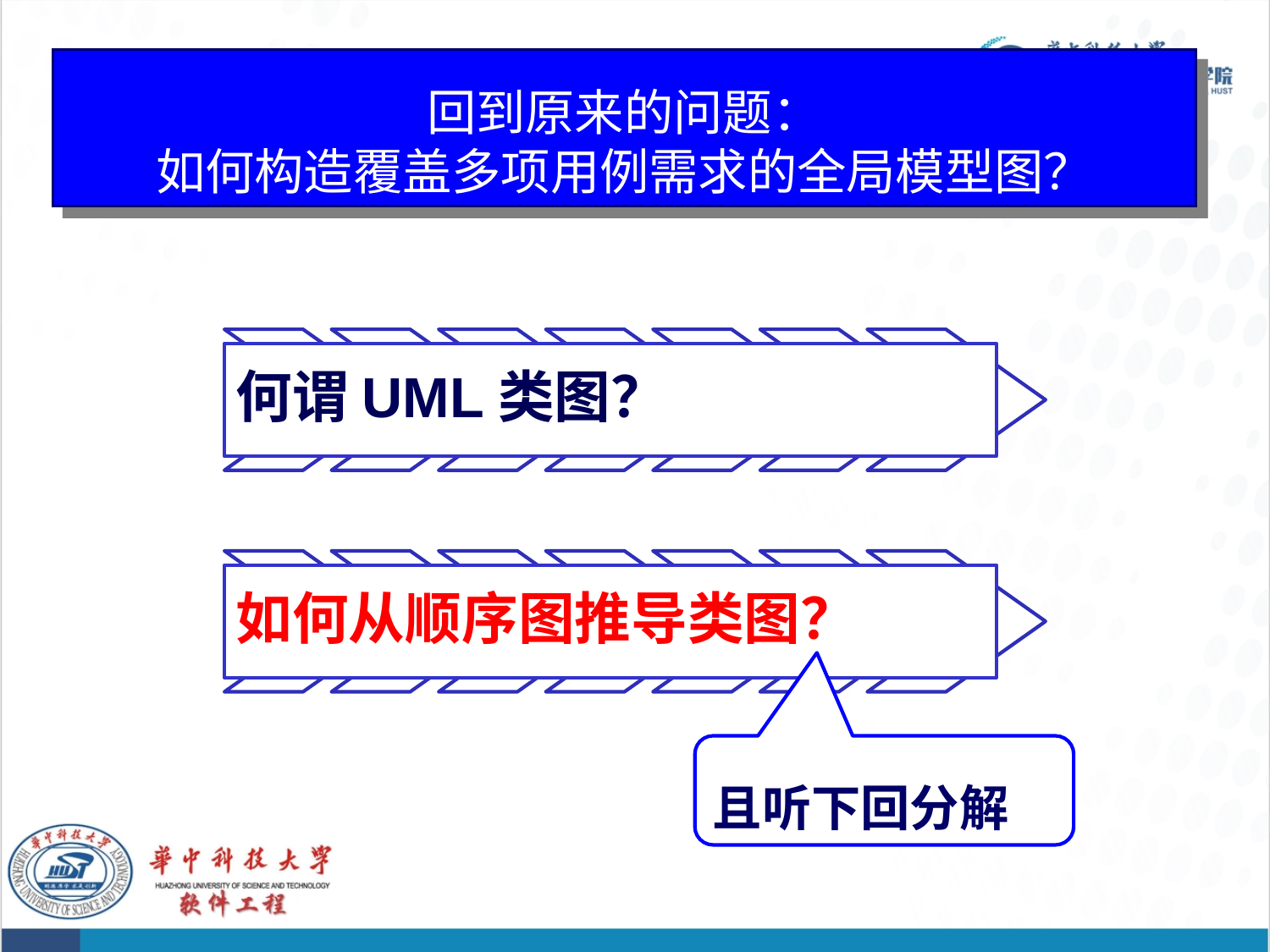

100
# 回到原来的问题： 如何构造覆盖多项用例需求的全局模型图？

何谓UML类图？

如何从顺序图推导类图？
且听下回分解